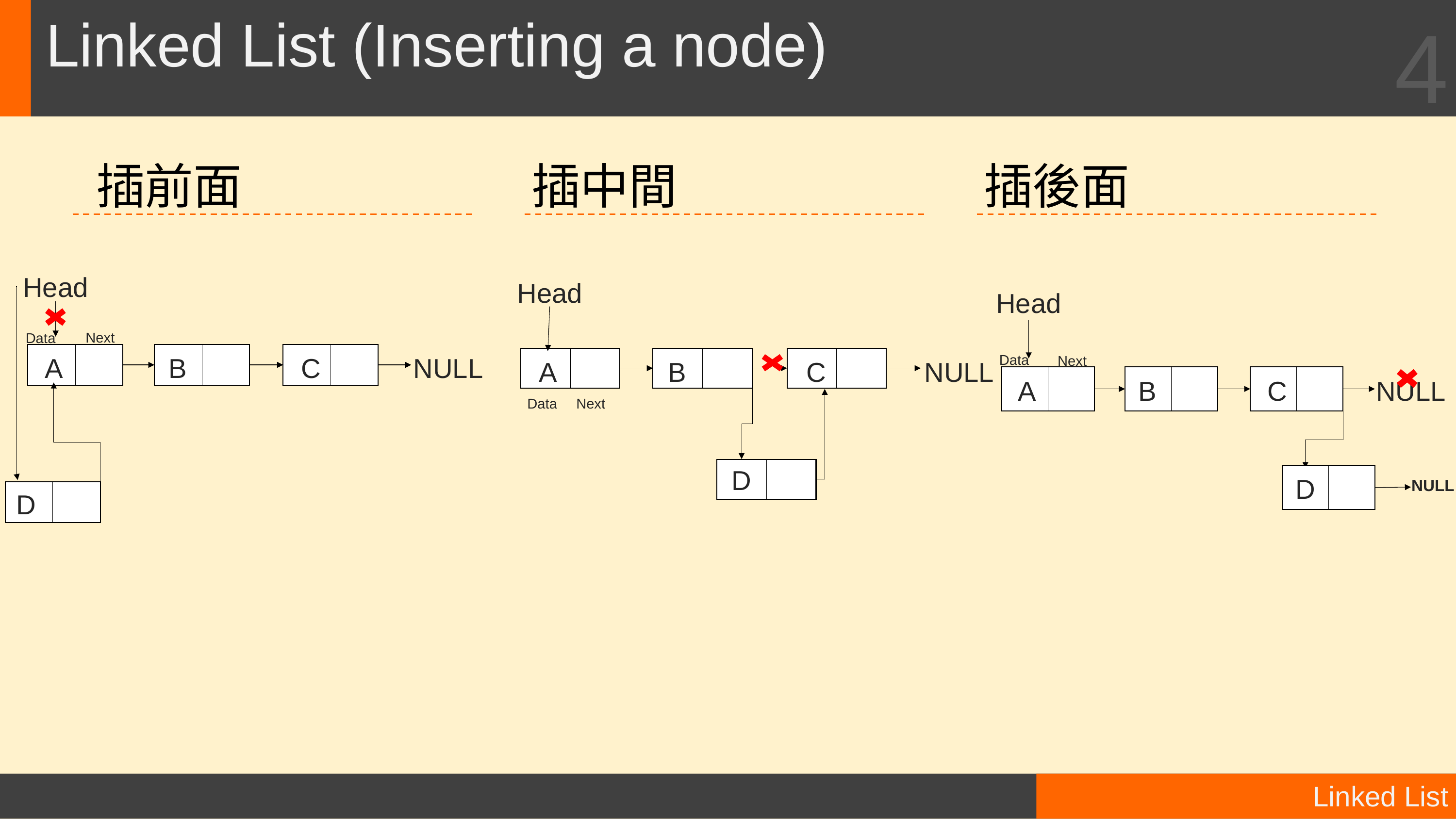

4
# Linked List (Inserting a node)

 插前面
插中間
插後面
Head

Next
Data

C
A
B
NULL

D
Head

C
A
B
NULL
Data
Next
D

Head
Data
Next

C
A
B
NULL

D

NULL
Linked List